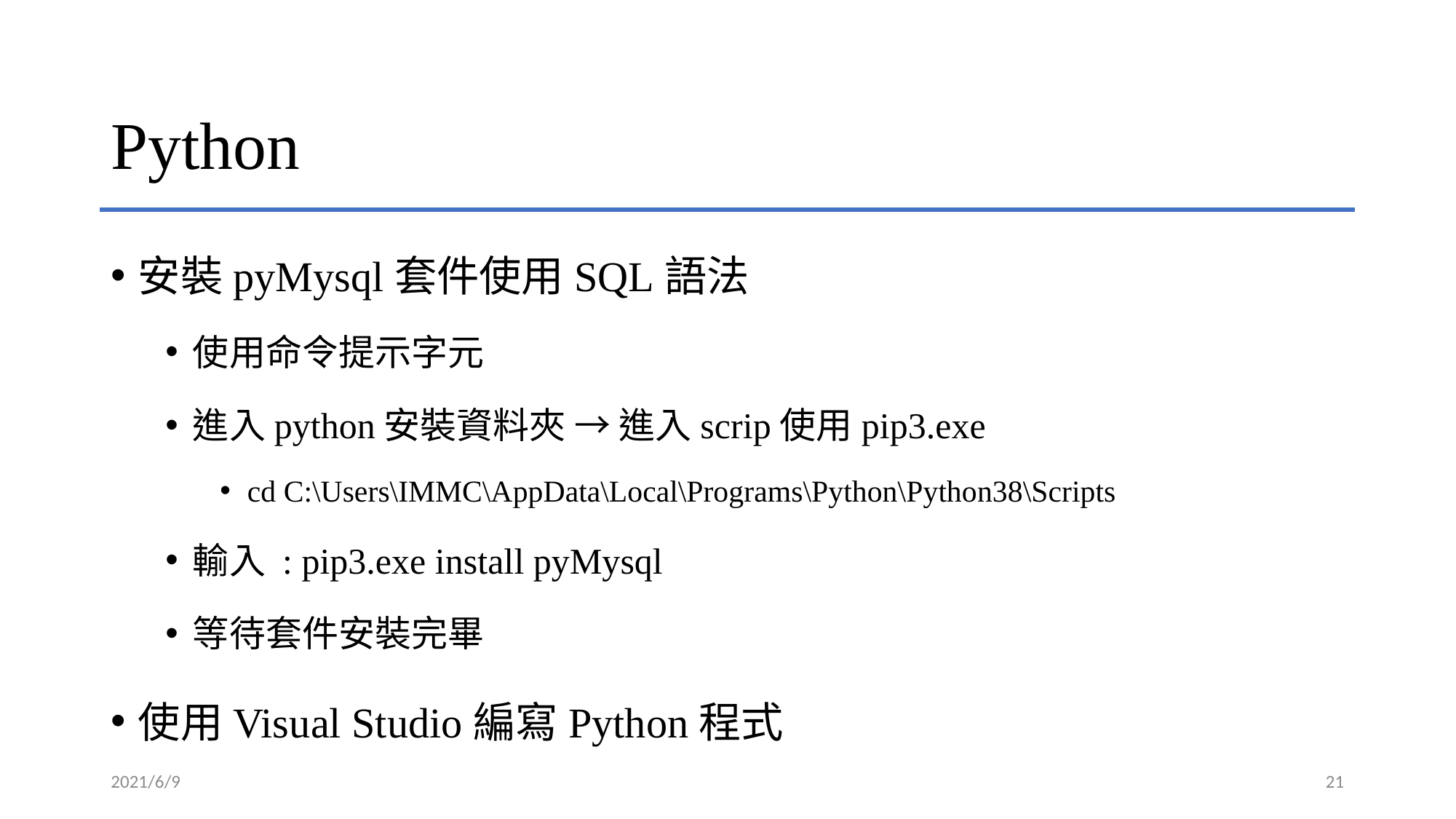

# Python
安裝pyMysql套件使用SQL語法
使用命令提示字元
進入python安裝資料夾 → 進入scrip使用pip3.exe
cd C:\Users\IMMC\AppData\Local\Programs\Python\Python38\Scripts
輸入 : pip3.exe install pyMysql
等待套件安裝完畢
使用Visual Studio編寫Python程式
2021/6/9
21